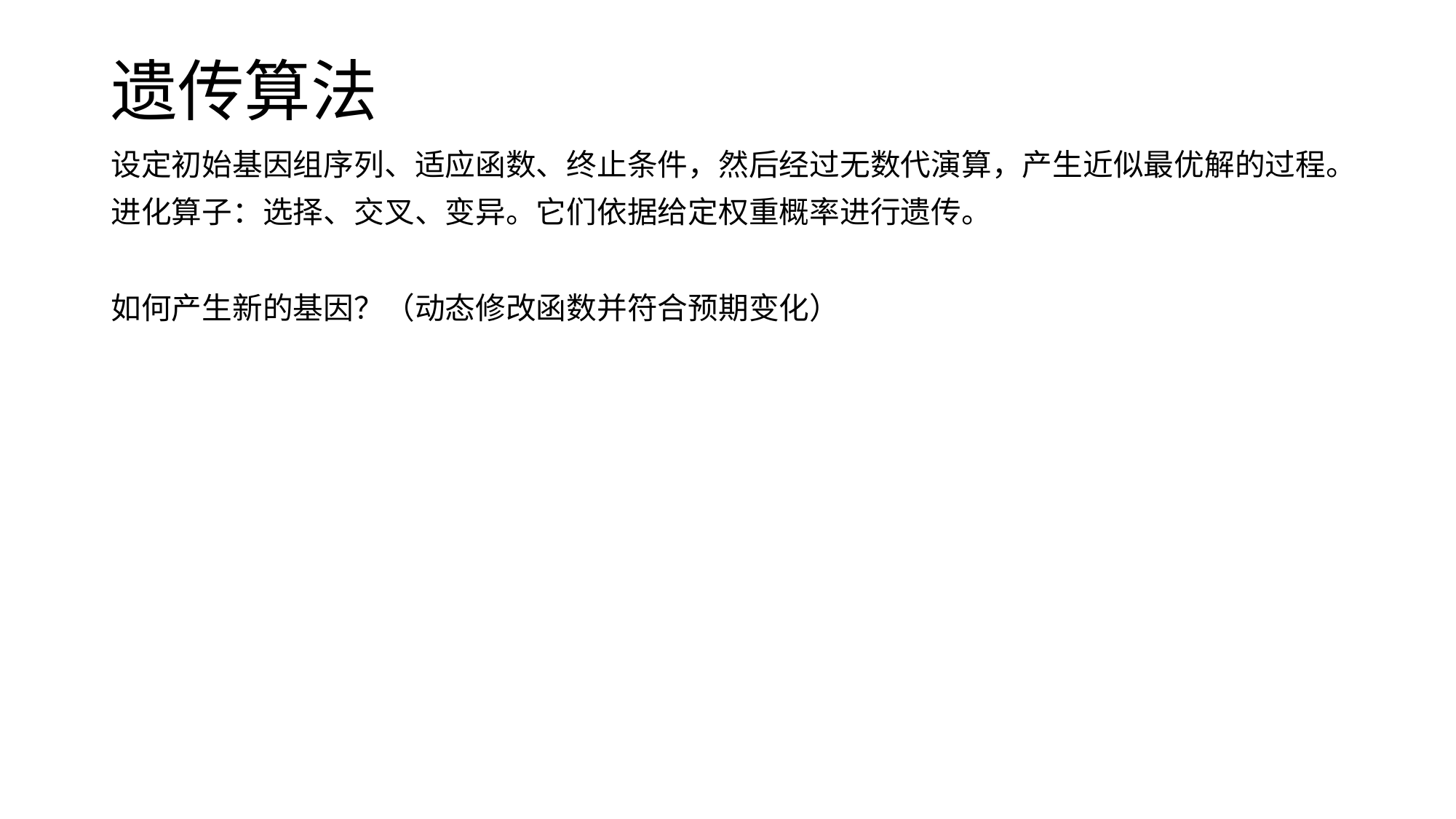

# 遗传算法
设定初始基因组序列、适应函数、终止条件，然后经过无数代演算，产生近似最优解的过程。
进化算子：选择、交叉、变异。它们依据给定权重概率进行遗传。

如何产生新的基因？（动态修改函数并符合预期变化）